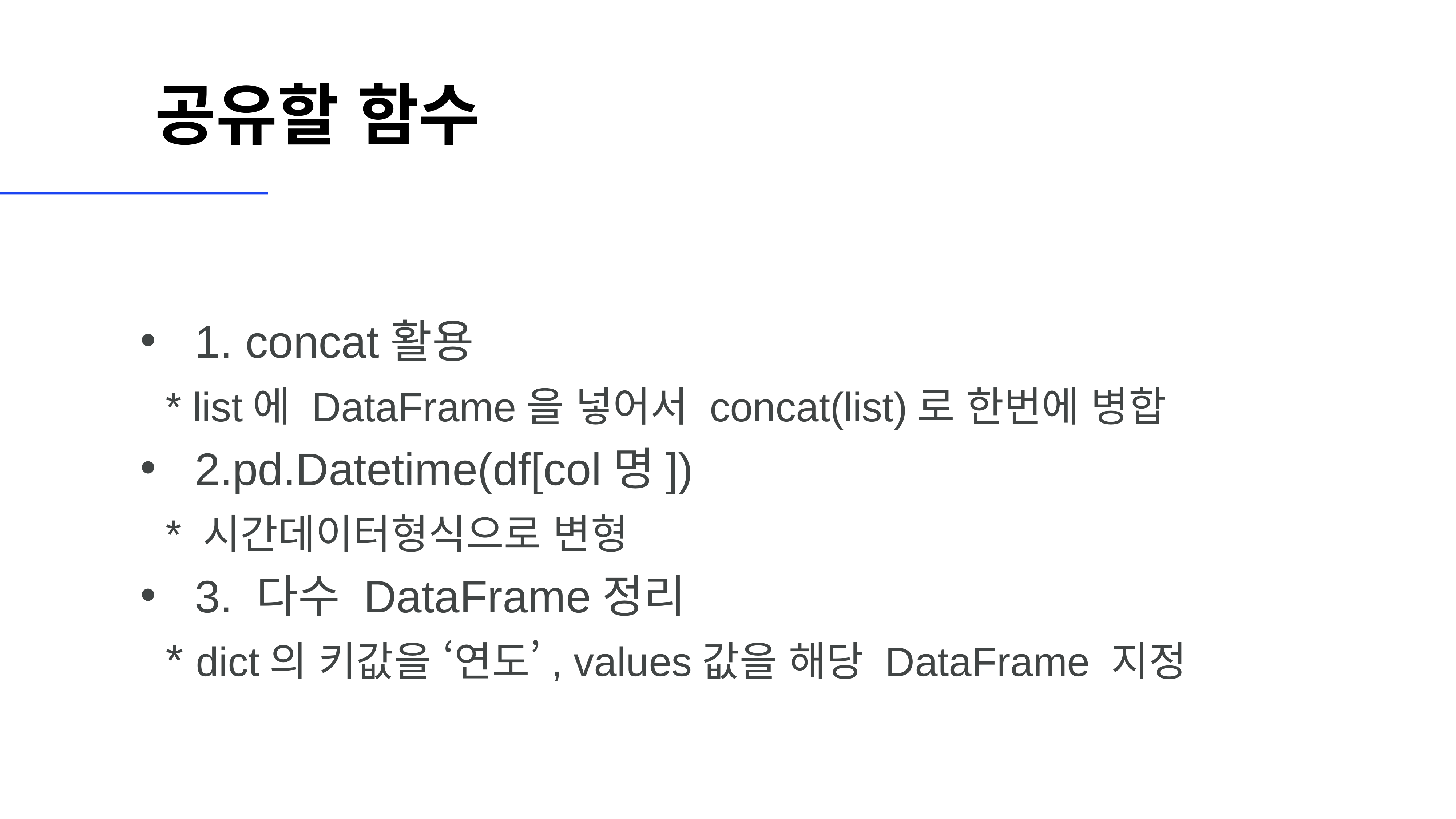

# 공유할 함수

1. concat활용
  * list에 DataFrame을 넣어서 concat(list)로 한번에 병합
2.pd.Datetime(df[col명])
  * 시간데이터형식으로 변형
3. 다수 DataFrame정리
  * dict의 키값을 ‘연도’, values값을 해당 DataFrame 지정